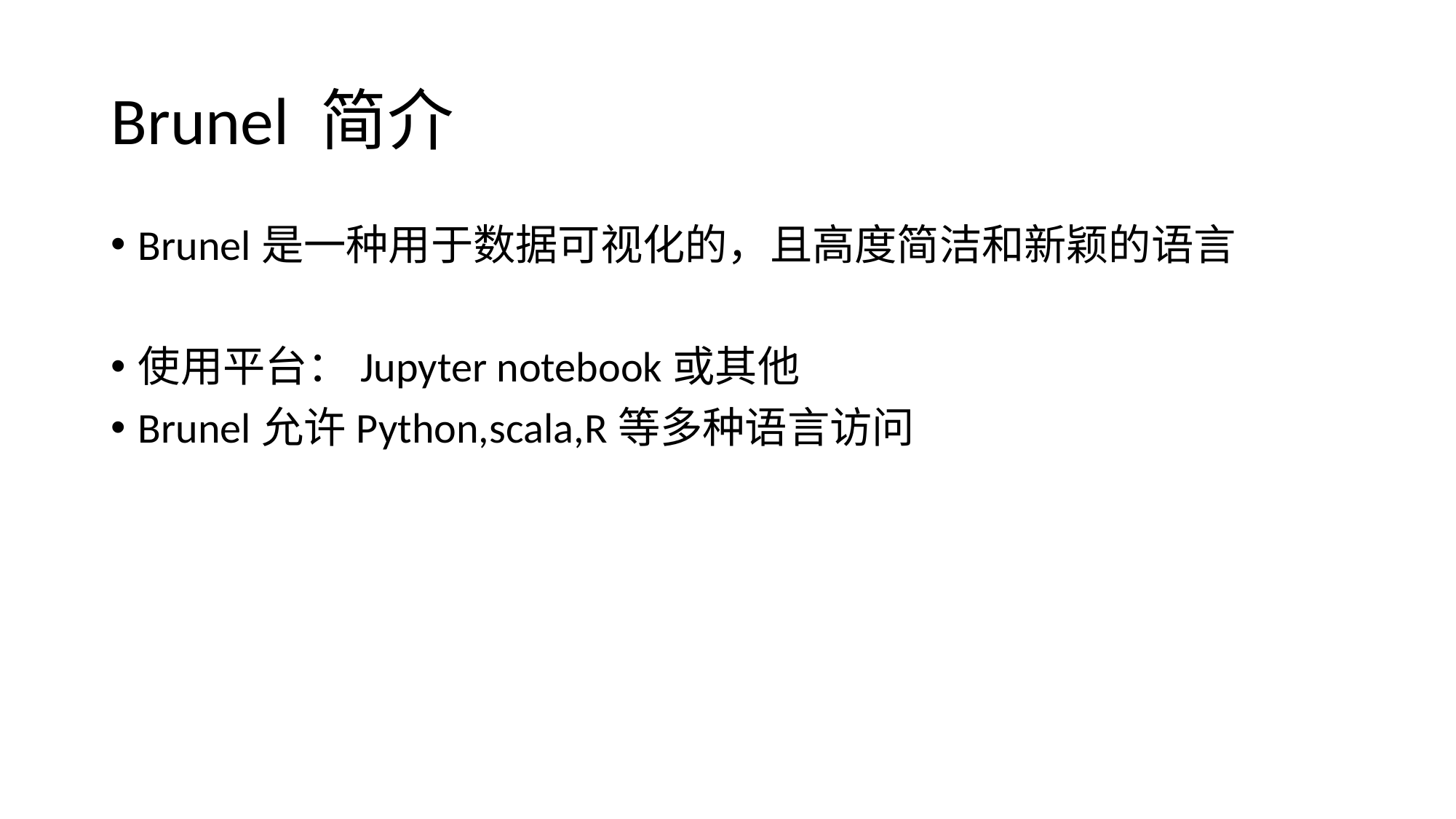

# Brunel 简介
Brunel是一种用于数据可视化的，且高度简洁和新颖的语言

使用平台：Jupyter notebook或其他
Brunel允许Python,scala,R等多种语言访问